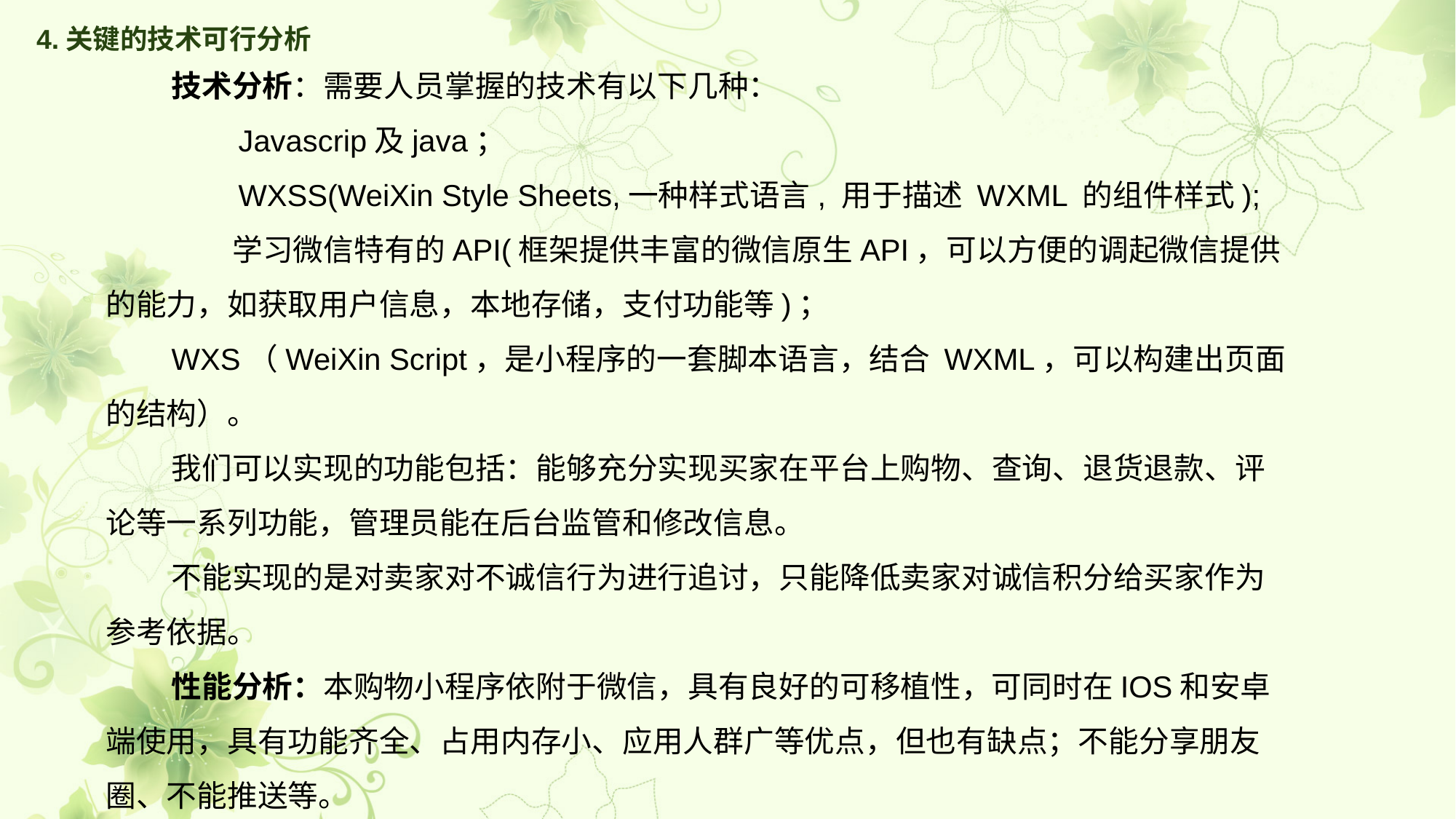

4.关键的技术可行分析
技术分析：需要人员掌握的技术有以下几种：
        Javascrip及java；
        WXSS(WeiXin Style Sheets,一种样式语言, 用于描述 WXML 的组件样式);
        学习微信特有的API(框架提供丰富的微信原生API，可以方便的调起微信提供的能力，如获取用户信息，本地存储，支付功能等)；
WXS（WeiXin Script，是小程序的一套脚本语言，结合 WXML，可以构建出页面的结构）。
我们可以实现的功能包括：能够充分实现买家在平台上购物、查询、退货退款、评论等一系列功能，管理员能在后台监管和修改信息。
不能实现的是对卖家对不诚信行为进行追讨，只能降低卖家对诚信积分给买家作为参考依据。
性能分析：本购物小程序依附于微信，具有良好的可移植性，可同时在IOS和安卓端使用，具有功能齐全、占用内存小、应用人群广等优点，但也有缺点；不能分享朋友圈、不能推送等。